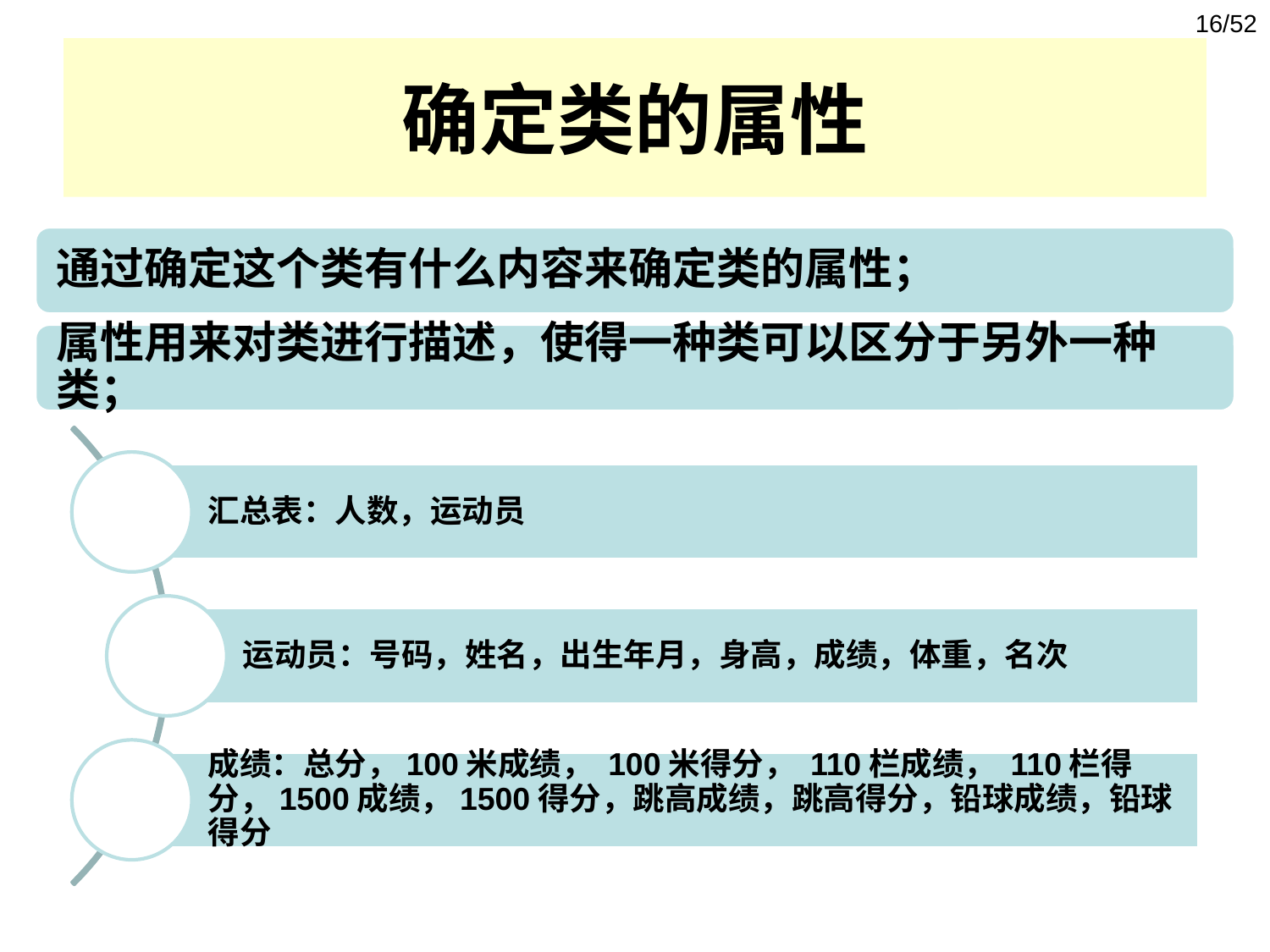

16/52
# 确定类的属性
通过确定这个类有什么内容来确定类的属性；
属性用来对类进行描述，使得一种类可以区分于另外一种类；
汇总表：人数，运动员
运动员：号码，姓名，出生年月，身高，成绩，体重，名次
成绩：总分，100米成绩， 100米得分， 110栏成绩， 110栏得分，1500成绩，1500得分，跳高成绩，跳高得分，铅球成绩，铅球得分